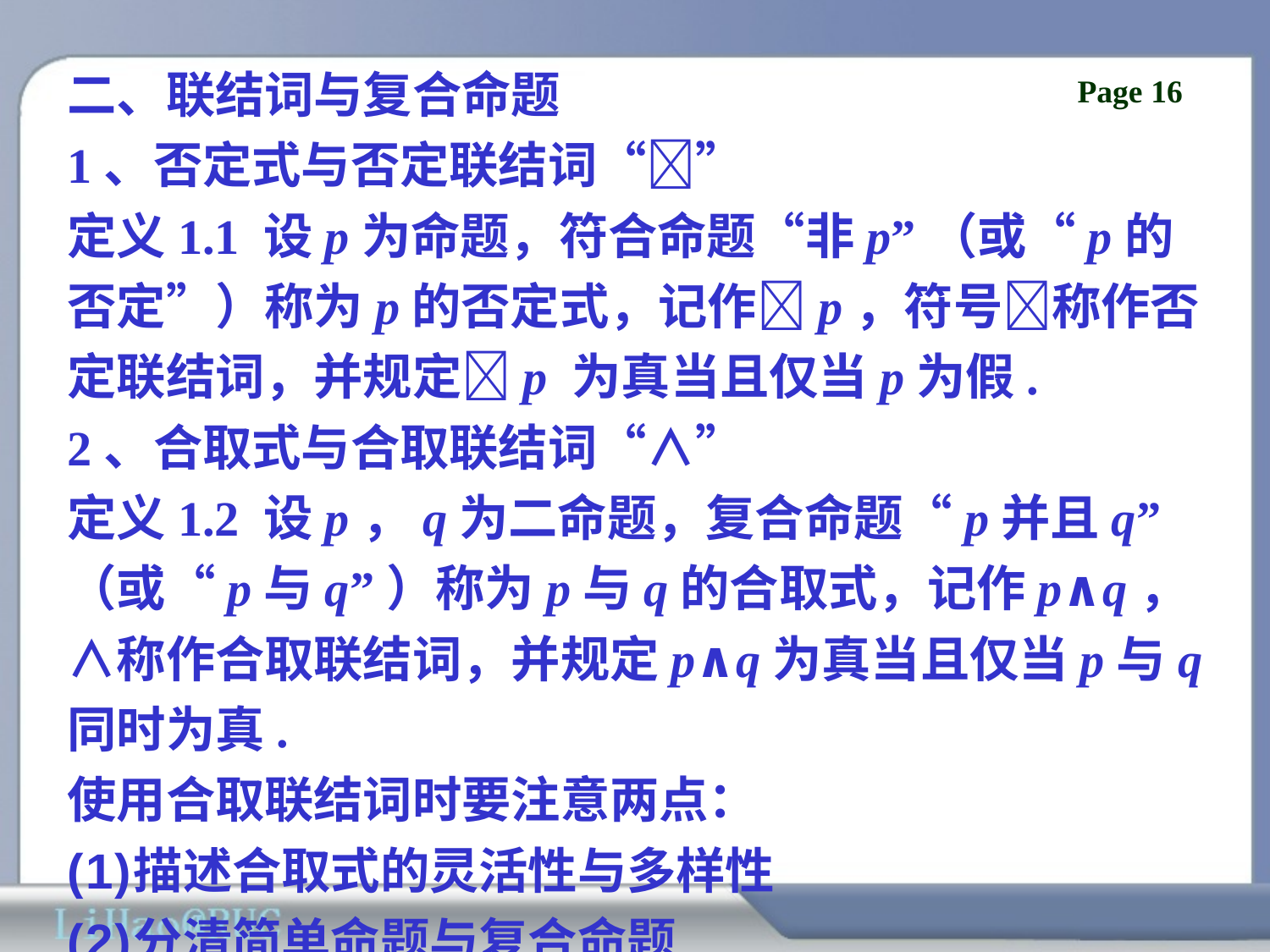

二、联结词与复合命题
1、否定式与否定联结词“¬”
定义1.1 设p为命题，符合命题“非p”（或“p的否定”）称为p的否定式，记作¬p，符号¬称作否定联结词，并规定¬p 为真当且仅当p为假.
2、合取式与合取联结词“∧”
定义1.2 设p，q为二命题，复合命题“p并且q”（或“p与q”）称为p与q的合取式，记作p∧q，∧称作合取联结词，并规定p∧q为真当且仅当p与q同时为真.
使用合取联结词时要注意两点：
描述合取式的灵活性与多样性
分清简单命题与复合命题